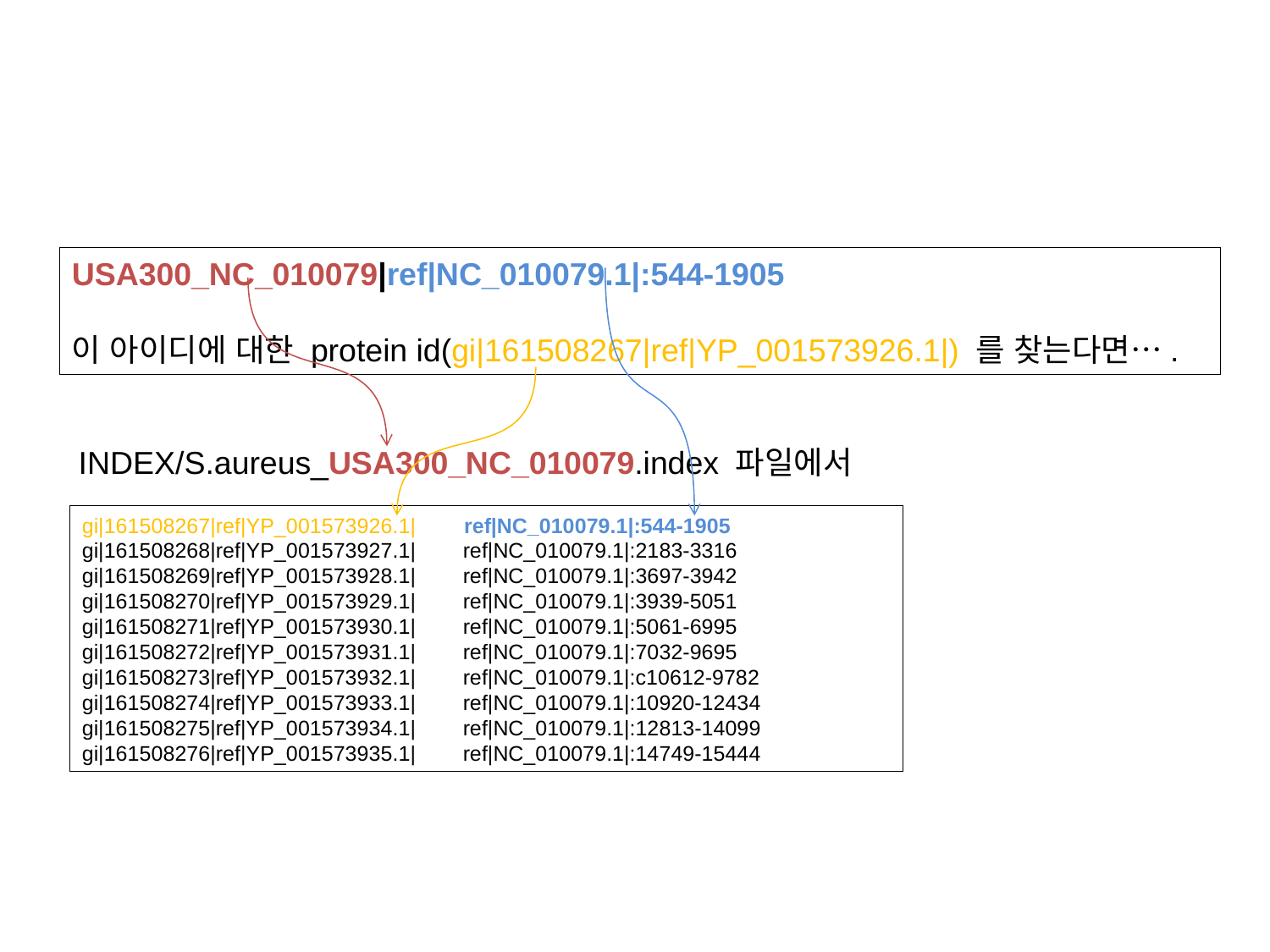

#
USA300_NC_010079|ref|NC_010079.1|:544-1905

이 아이디에 대한 protein id(gi|161508267|ref|YP_001573926.1|) 를 찾는다면….
INDEX/S.aureus_USA300_NC_010079.index 파일에서
gi|161508267|ref|YP_001573926.1|        ref|NC_010079.1|:544-1905
gi|161508268|ref|YP_001573927.1|        ref|NC_010079.1|:2183-3316
gi|161508269|ref|YP_001573928.1|        ref|NC_010079.1|:3697-3942
gi|161508270|ref|YP_001573929.1|        ref|NC_010079.1|:3939-5051
gi|161508271|ref|YP_001573930.1|        ref|NC_010079.1|:5061-6995
gi|161508272|ref|YP_001573931.1|        ref|NC_010079.1|:7032-9695
gi|161508273|ref|YP_001573932.1|        ref|NC_010079.1|:c10612-9782
gi|161508274|ref|YP_001573933.1|        ref|NC_010079.1|:10920-12434
gi|161508275|ref|YP_001573934.1|        ref|NC_010079.1|:12813-14099
gi|161508276|ref|YP_001573935.1|        ref|NC_010079.1|:14749-15444